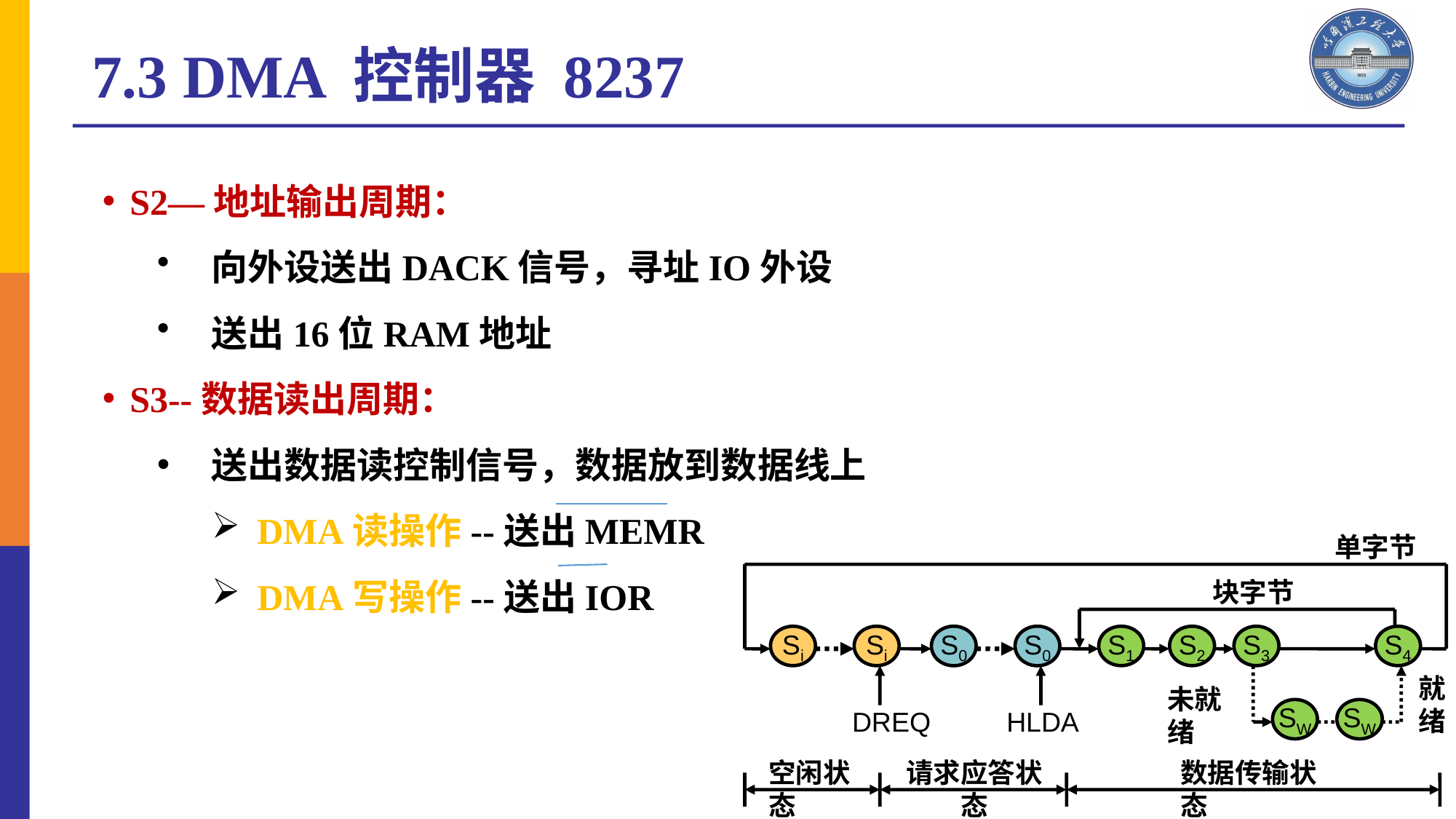

7.3 DMA 控制器 8237
S2—地址输出周期：
向外设送出DACK信号，寻址IO外设
送出16位RAM地址
S3--数据读出周期：
送出数据读控制信号，数据放到数据线上
DMA读操作--送出MEMR
DMA写操作--送出IOR

单字节

块字节

Si
Si
S0
S0
S1
S2
S3
S4

就绪
未就绪
DREQ
HLDA
SW
SW

空闲状态
请求应答状态
数据传输状态